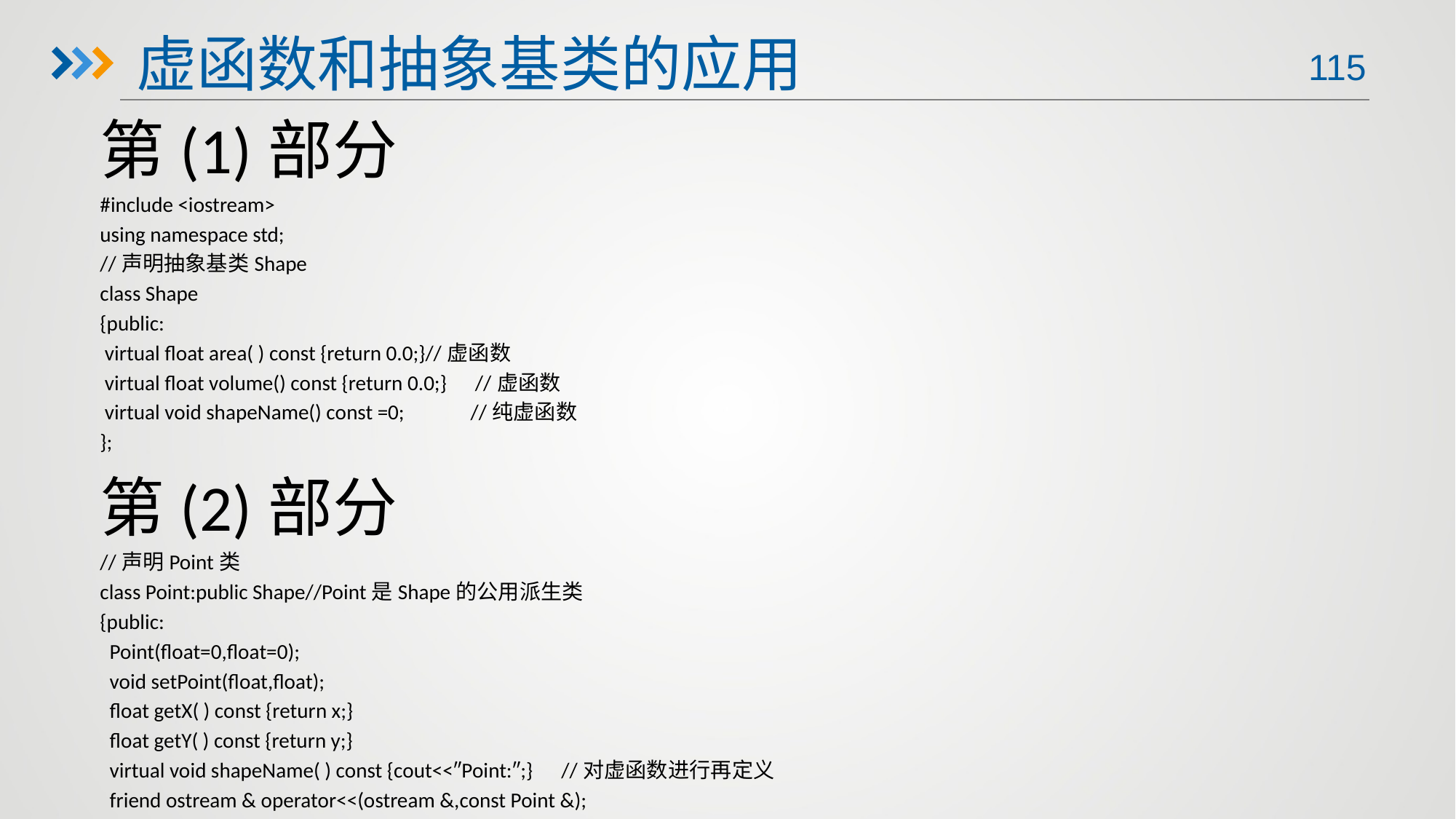

虚函数和抽象基类的应用
第(1)部分
#include <iostream>
using namespace std;
//声明抽象基类Shape
class Shape
{public:
 virtual float area( ) const {return 0.0;}//虚函数
 virtual float volume() const {return 0.0;}      //虚函数
 virtual void shapeName() const =0;              //纯虚函数
};
第(2)部分
//声明Point类
class Point:public Shape//Point是Shape的公用派生类
{public:
  Point(float=0,float=0);
  void setPoint(float,float);
  float getX( ) const {return x;}
  float getY( ) const {return y;}
  virtual void shapeName( ) const {cout<<″Point:″;}      //对虚函数进行再定义
  friend ostream & operator<<(ostream &,const Point &);
protected:
  float x,y;